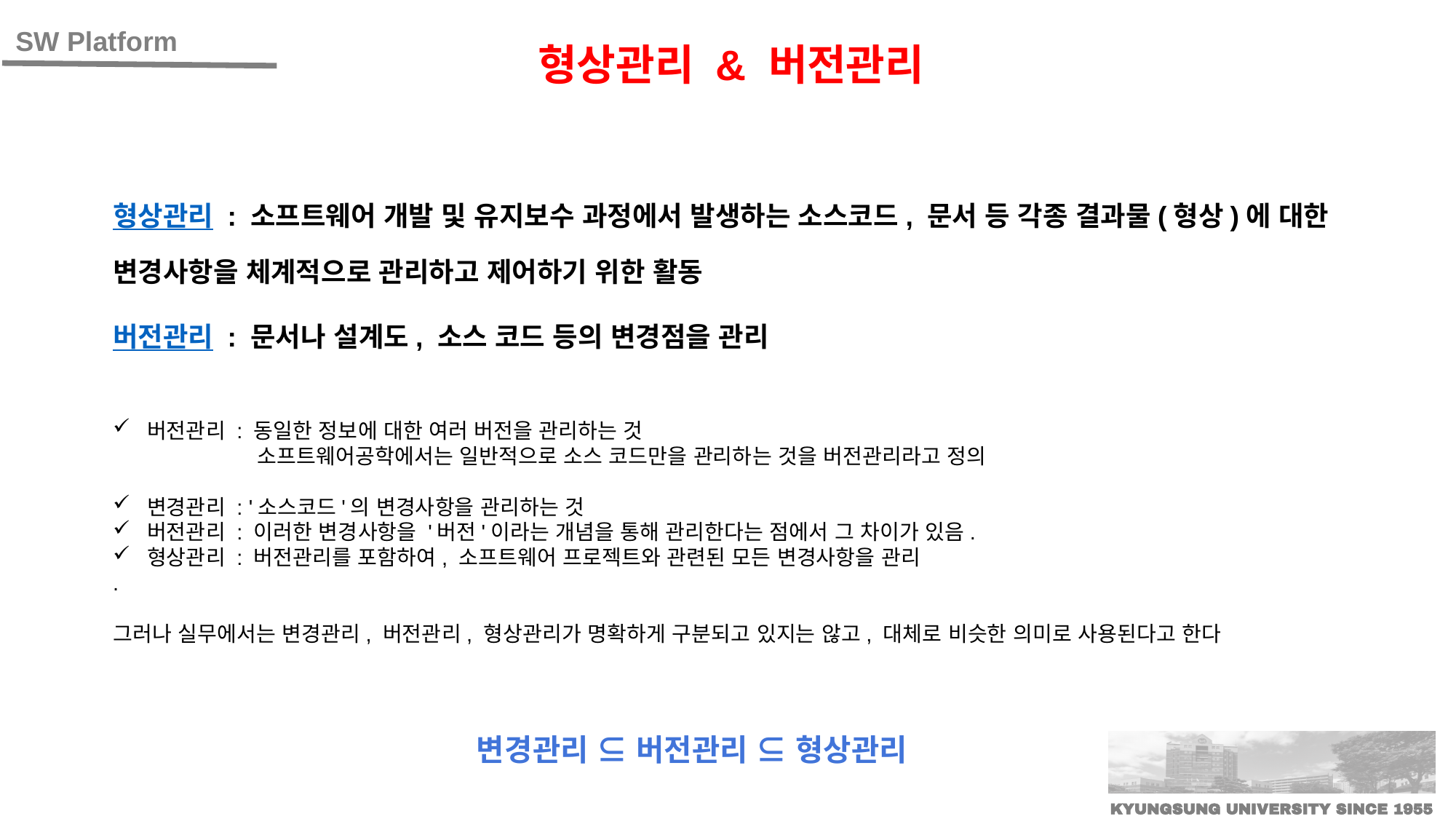

형상관리 & 버전관리
형상관리 : 소프트웨어 개발 및 유지보수 과정에서 발생하는 소스코드, 문서 등 각종 결과물(형상)에 대한 변경사항을 체계적으로 관리하고 제어하기 위한 활동
버전관리 : 문서나 설계도, 소스 코드 등의 변경점을 관리
버전관리 : 동일한 정보에 대한 여러 버전을 관리하는 것
	     소프트웨어공학에서는 일반적으로 소스 코드만을 관리하는 것을 버전관리라고 정의

변경관리 : '소스코드'의 변경사항을 관리하는 것
버전관리 : 이러한 변경사항을 '버전'이라는 개념을 통해 관리한다는 점에서 그 차이가 있음.
형상관리 : 버전관리를 포함하여, 소프트웨어 프로젝트와 관련된 모든 변경사항을 관리
.

그러나 실무에서는 변경관리, 버전관리, 형상관리가 명확하게 구분되고 있지는 않고, 대체로 비슷한 의미로 사용된다고 한다
변경관리 ⊆ 버전관리 ⊆ 형상관리